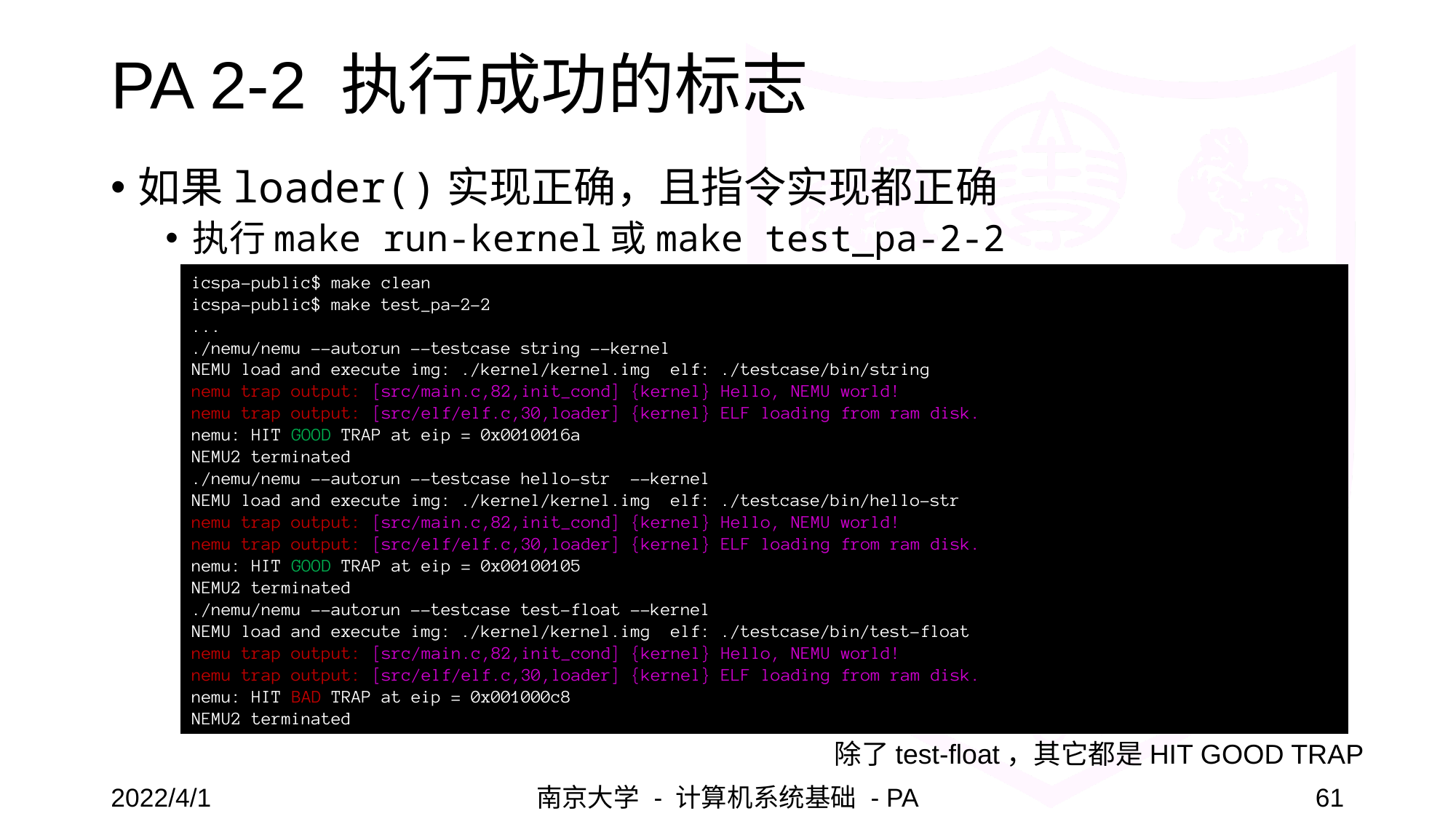

# PA 2-2 执行成功的标志
如果loader()实现正确，且指令实现都正确
执行make run-kernel或make test_pa-2-2
icspa-public$ make clean
icspa-public$ make test_pa-2-2
...
./nemu/nemu --autorun --testcase string --kernel
NEMU load and execute img: ./kernel/kernel.img  elf: ./testcase/bin/string
nemu trap output: [src/main.c,82,init_cond] {kernel} Hello, NEMU world!
nemu trap output: [src/elf/elf.c,30,loader] {kernel} ELF loading from ram disk.
nemu: HIT GOOD TRAP at eip = 0x0010016a
NEMU2 terminated
./nemu/nemu --autorun --testcase hello-str  --kernel
NEMU load and execute img: ./kernel/kernel.img  elf: ./testcase/bin/hello-str
nemu trap output: [src/main.c,82,init_cond] {kernel} Hello, NEMU world!
nemu trap output: [src/elf/elf.c,30,loader] {kernel} ELF loading from ram disk.
nemu: HIT GOOD TRAP at eip = 0x00100105
NEMU2 terminated
./nemu/nemu --autorun --testcase test-float --kernel
NEMU load and execute img: ./kernel/kernel.img  elf: ./testcase/bin/test-float
nemu trap output: [src/main.c,82,init_cond] {kernel} Hello, NEMU world!
nemu trap output: [src/elf/elf.c,30,loader] {kernel} ELF loading from ram disk.
nemu: HIT BAD TRAP at eip = 0x001000c8
NEMU2 terminated
除了test-float，其它都是HIT GOOD TRAP
2022/4/1
南京大学 - 计算机系统基础 - PA
61